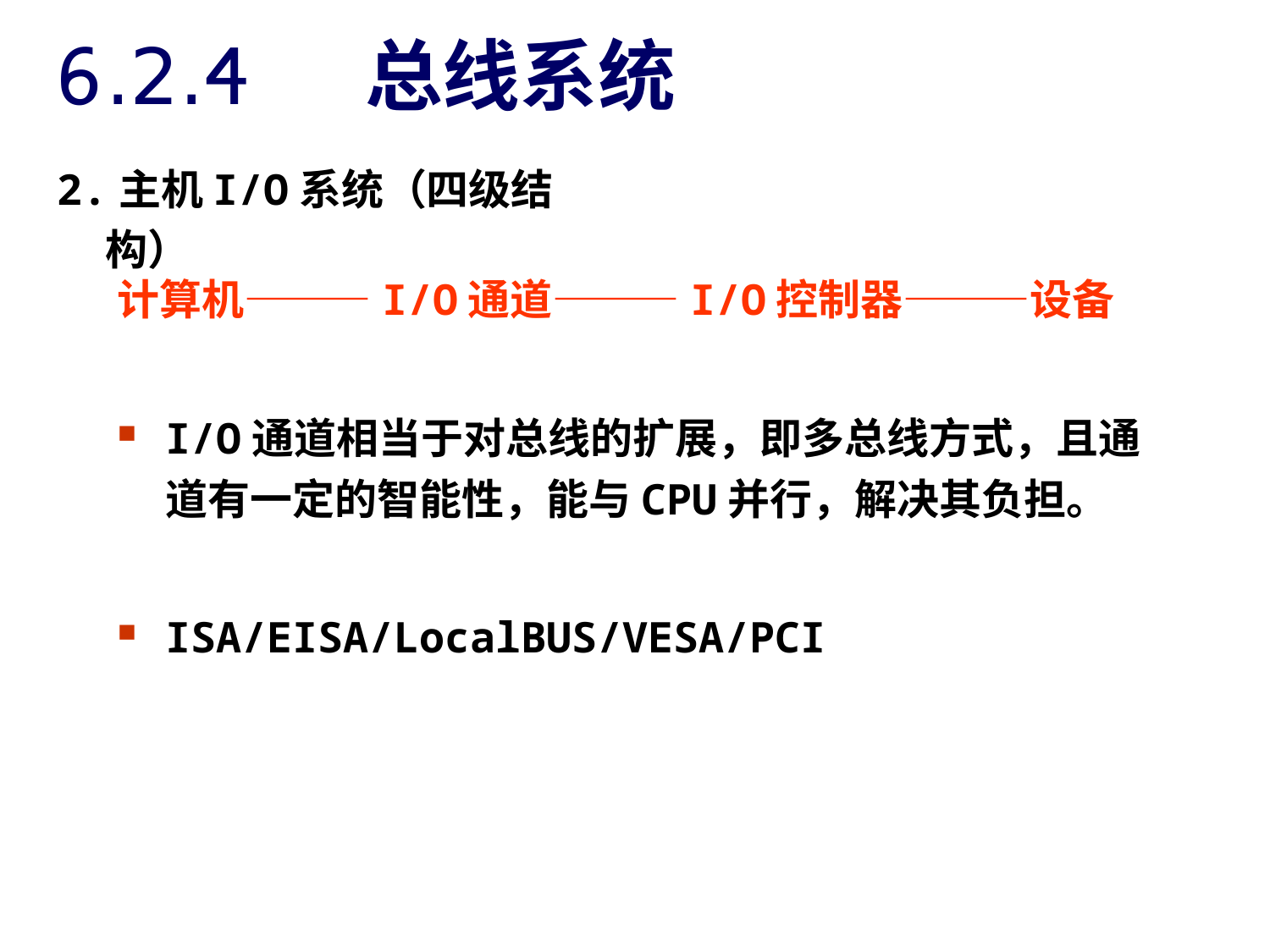

# 6.2.4    总线系统
2.主机I/O系统（四级结构）
计算机―――I/O通道―――I/O控制器―――设备

I/O通道相当于对总线的扩展，即多总线方式，且通道有一定的智能性，能与CPU并行，解决其负担。

ISA/EISA/LocalBUS/VESA/PCI